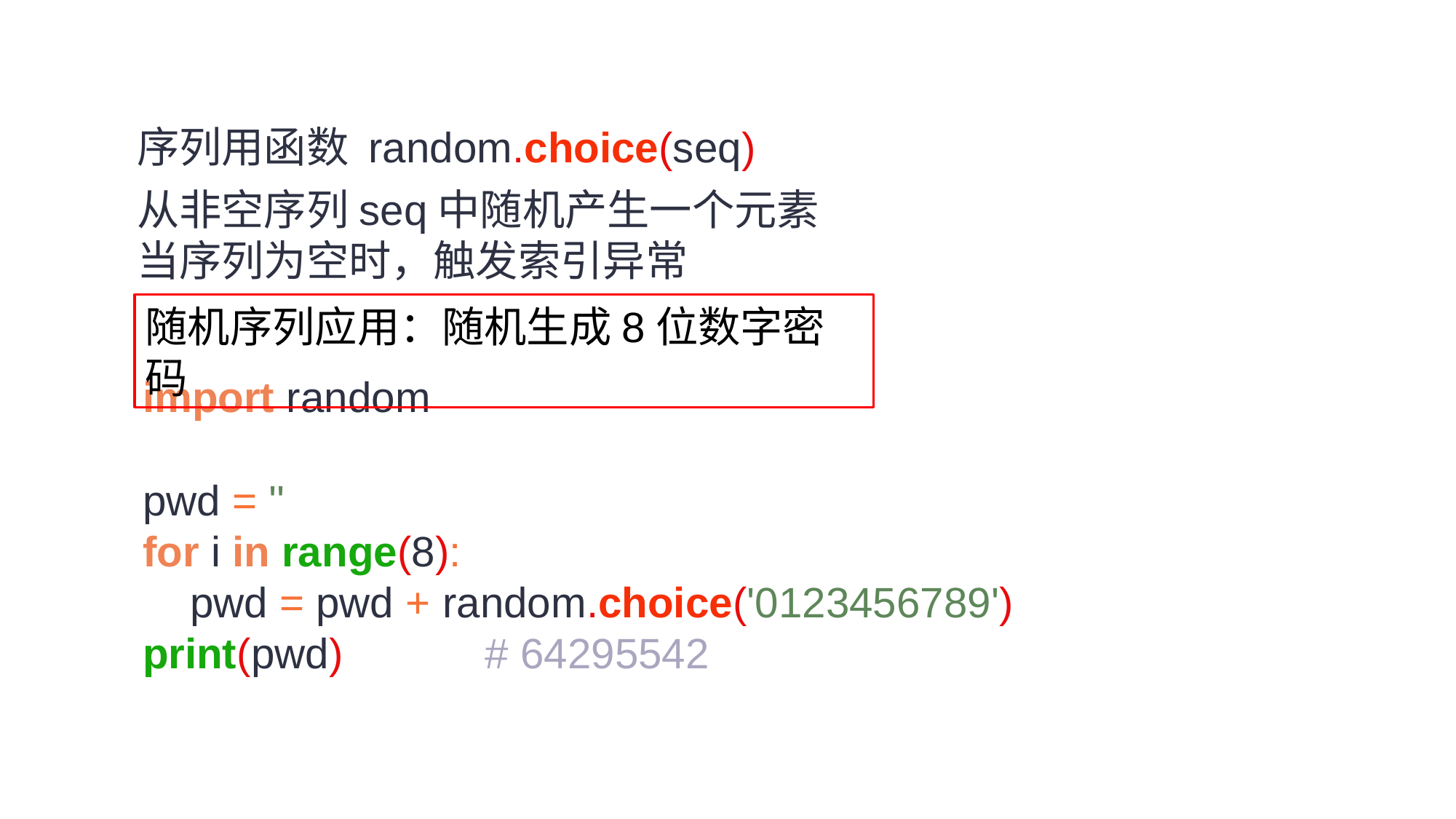

序列用函数 random.choice(seq)
从非空序列seq中随机产生一个元素
当序列为空时，触发索引异常
随机序列应用：随机生成8位数字密码
import random
pwd = ''
for i in range(8):
    pwd = pwd + random.choice('0123456789')
print(pwd)            # 64295542